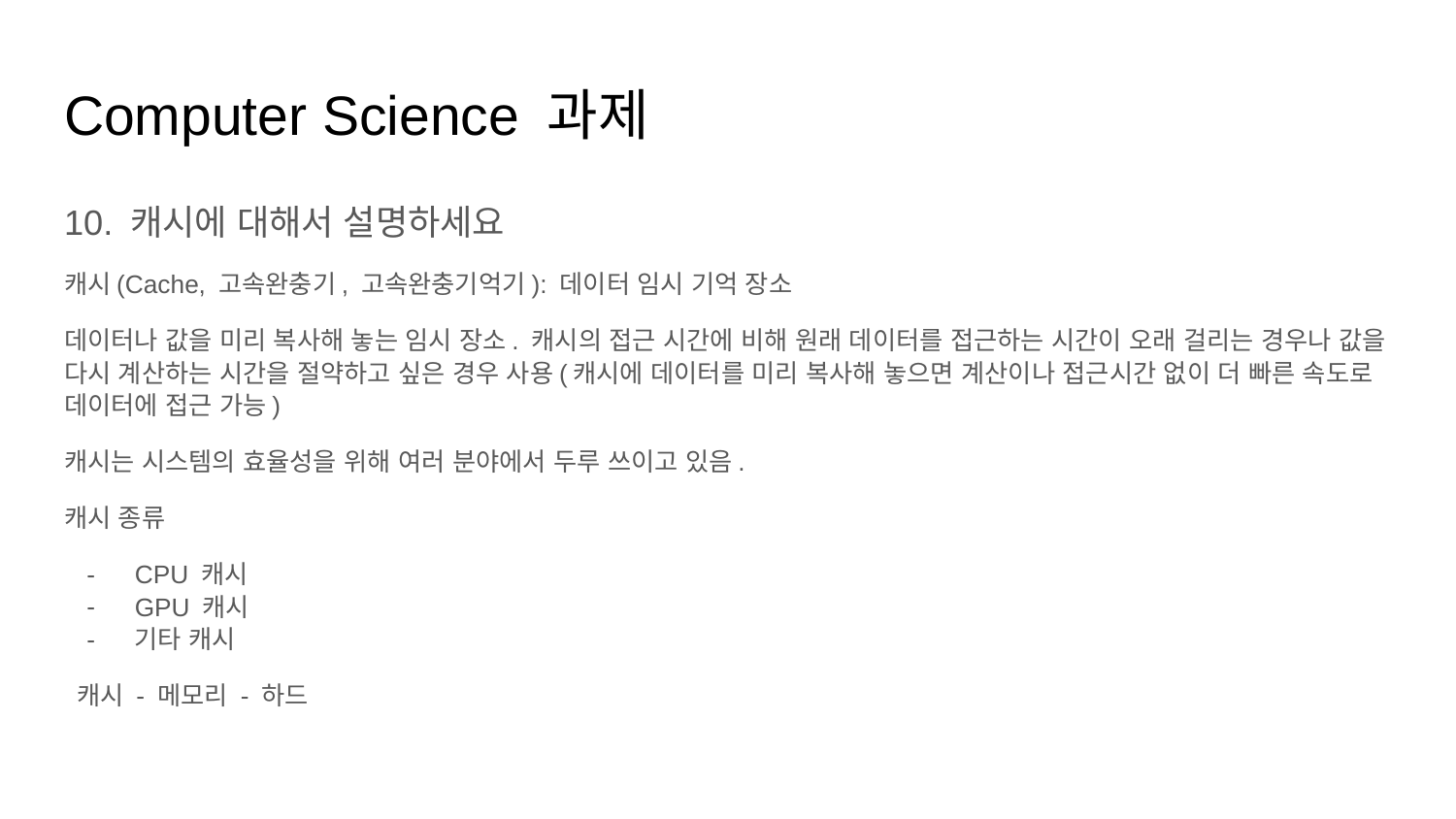

# Computer Science 과제

10. 캐시에 대해서 설명하세요
캐시(Cache, 고속완충기, 고속완충기억기): 데이터 임시 기억 장소
데이터나 값을 미리 복사해 놓는 임시 장소. 캐시의 접근 시간에 비해 원래 데이터를 접근하는 시간이 오래 걸리는 경우나 값을 다시 계산하는 시간을 절약하고 싶은 경우 사용(캐시에 데이터를 미리 복사해 놓으면 계산이나 접근시간 없이 더 빠른 속도로 데이터에 접근 가능)
캐시는 시스템의 효율성을 위해 여러 분야에서 두루 쓰이고 있음.
캐시 종류
CPU 캐시
GPU 캐시
기타 캐시
 캐시 - 메모리 - 하드